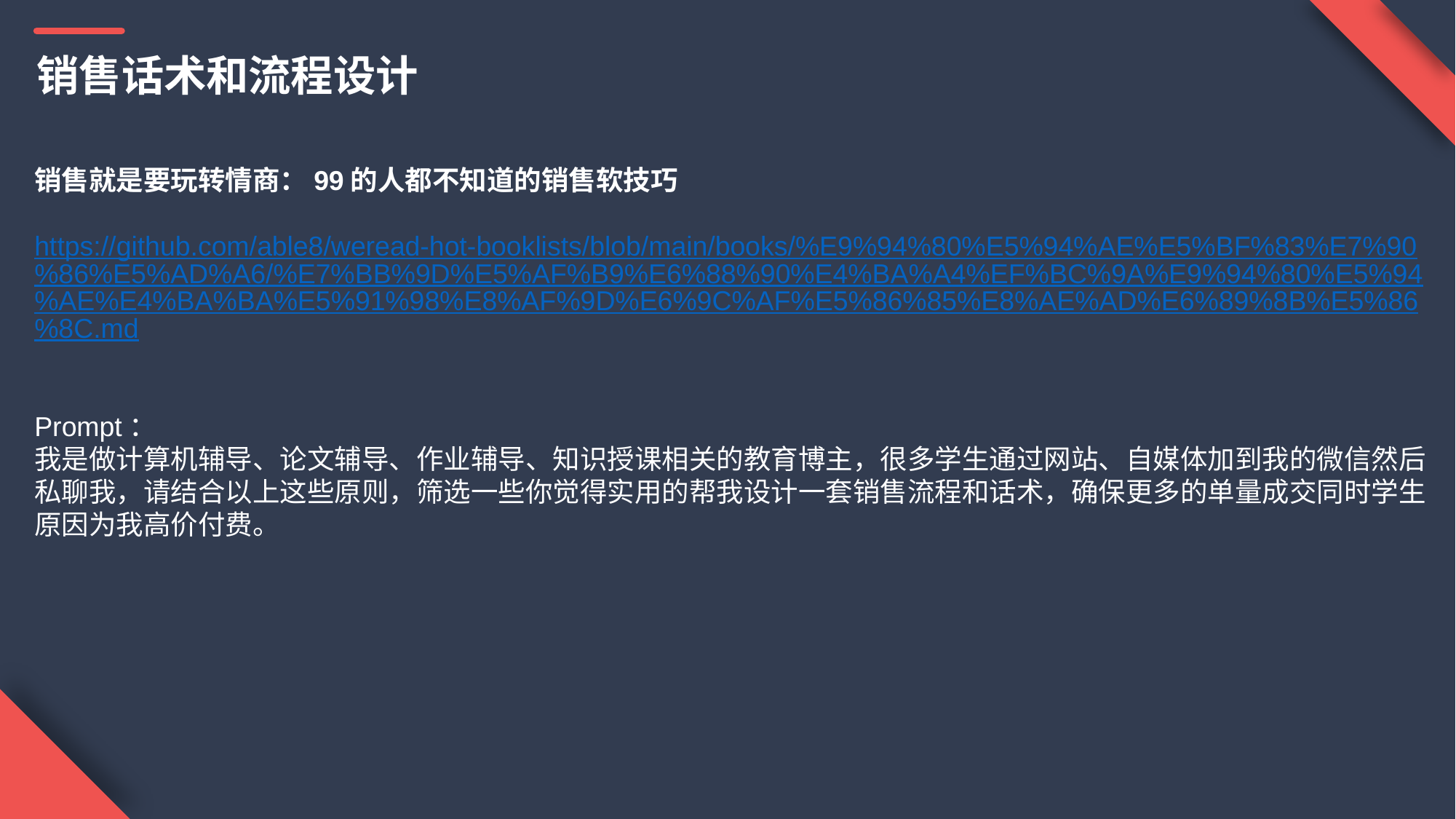

销售话术和流程设计
销售就是要玩转情商：99的人都不知道的销售软技巧

https://github.com/able8/weread-hot-booklists/blob/main/books/%E9%94%80%E5%94%AE%E5%BF%83%E7%90%86%E5%AD%A6/%E7%BB%9D%E5%AF%B9%E6%88%90%E4%BA%A4%EF%BC%9A%E9%94%80%E5%94%AE%E4%BA%BA%E5%91%98%E8%AF%9D%E6%9C%AF%E5%86%85%E8%AE%AD%E6%89%8B%E5%86%8C.md

Prompt：
我是做计算机辅导、论文辅导、作业辅导、知识授课相关的教育博主，很多学生通过网站、自媒体加到我的微信然后私聊我，请结合以上这些原则，筛选一些你觉得实用的帮我设计一套销售流程和话术，确保更多的单量成交同时学生原因为我高价付费。